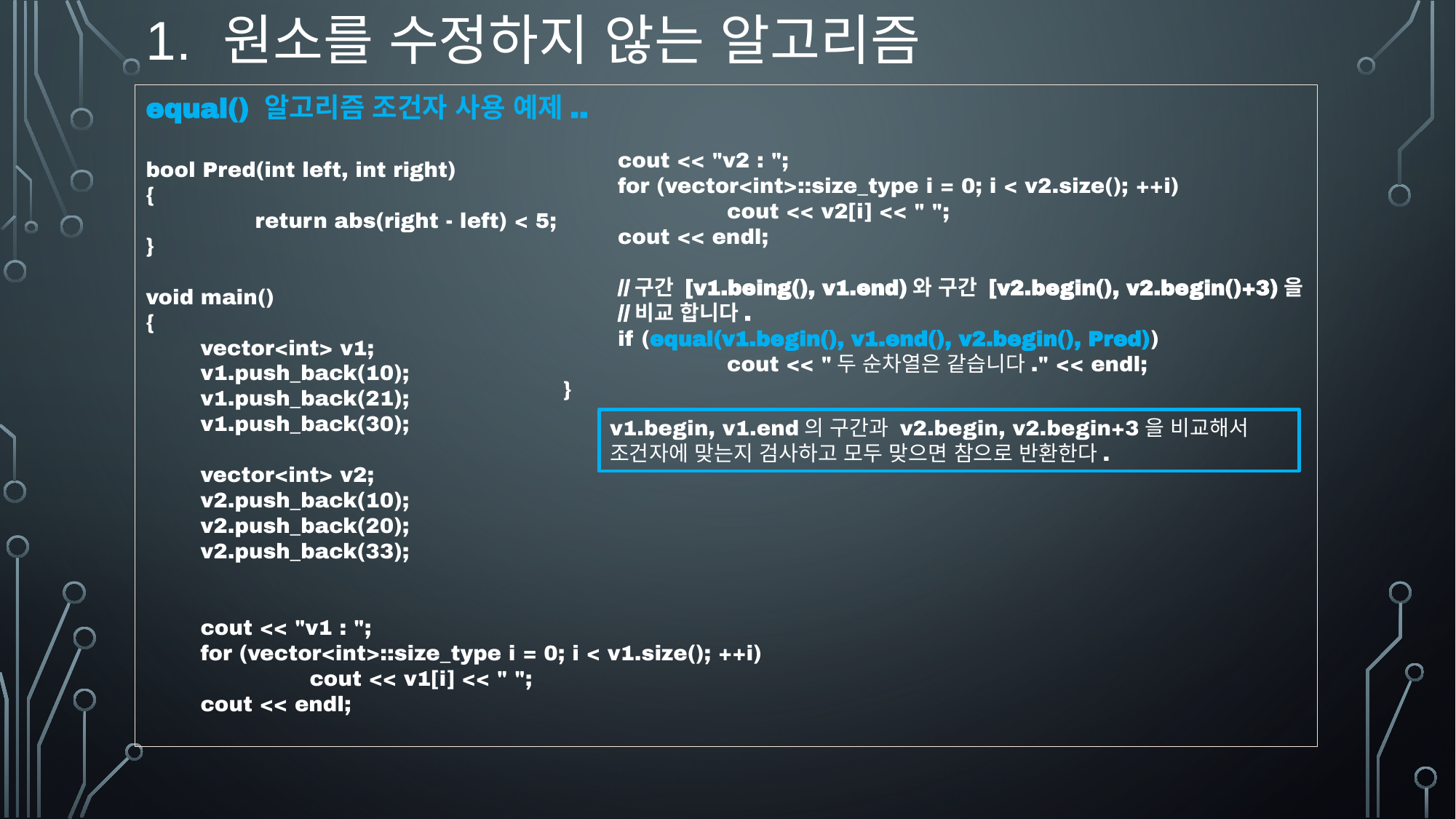

# 1. 원소를 수정하지 않는 알고리즘
equal() 알고리즘 조건자 사용 예제..

bool Pred(int left, int right)
{
	return abs(right - left) < 5;
}

void main()
{
vector<int> v1;
v1.push_back(10);
v1.push_back(21);
v1.push_back(30);

vector<int> v2;
v2.push_back(10);
v2.push_back(20);
v2.push_back(33);

cout << "v1 : ";
for (vector<int>::size_type i = 0; i < v1.size(); ++i)
	cout << v1[i] << " ";
cout << endl;

cout << "v2 : ";
for (vector<int>::size_type i = 0; i < v2.size(); ++i)
	cout << v2[i] << " ";
cout << endl;

//구간 [v1.being(), v1.end)와 구간 [v2.begin(), v2.begin()+3)을 //비교 합니다.
if (equal(v1.begin(), v1.end(), v2.begin(), Pred))
	cout << "두 순차열은 같습니다." << endl;
}
v1.begin, v1.end의 구간과 v2.begin, v2.begin+3을 비교해서 조건자에 맞는지 검사하고 모두 맞으면 참으로 반환한다.